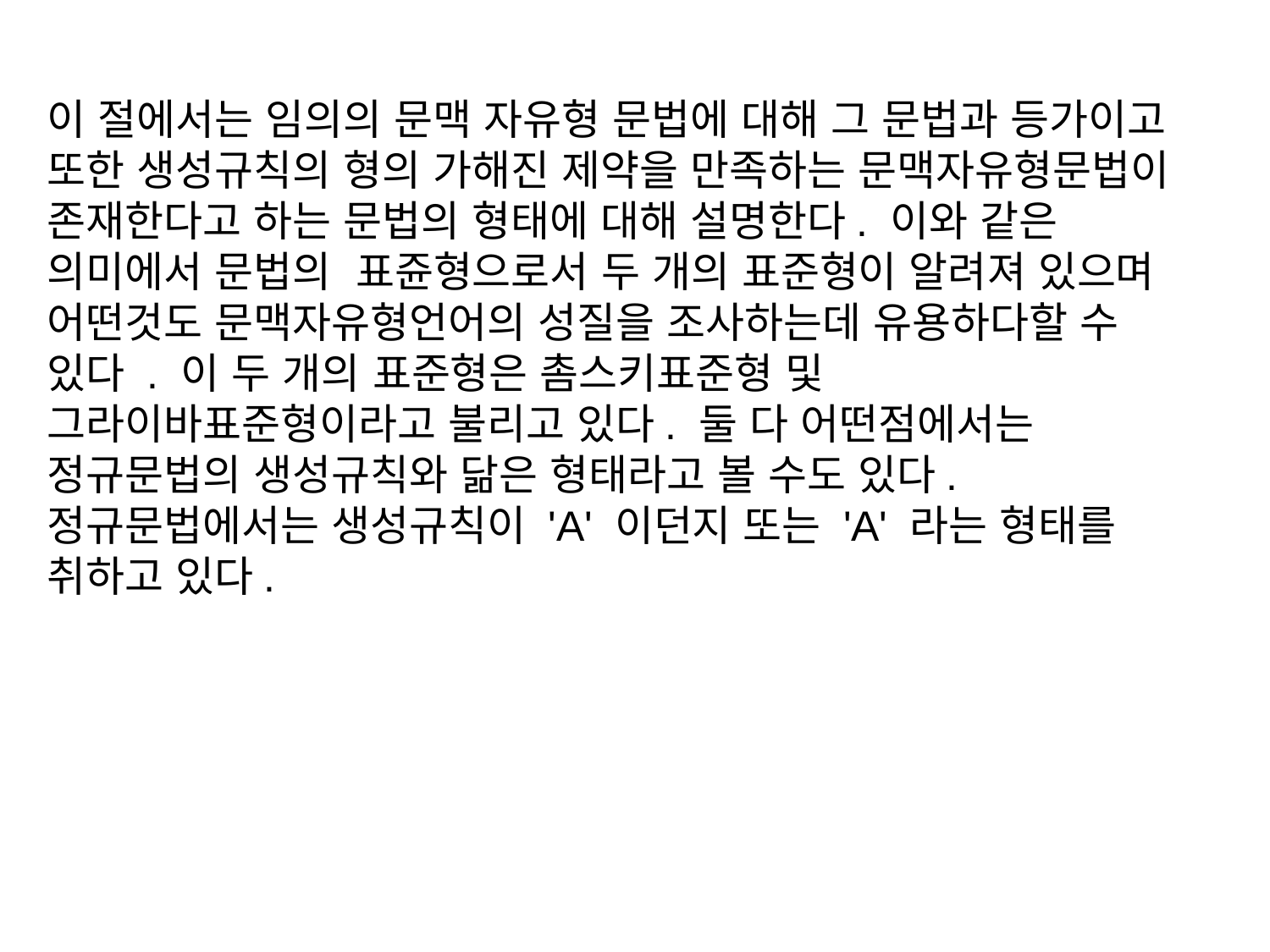

이 절에서는 임의의 문맥 자유형 문법에 대해 그 문법과 등가이고 또한 생성규칙의 형의 가해진 제약을 만족하는 문맥자유형문법이 존재한다고 하는 문법의 형태에 대해 설명한다. 이와 같은 의미에서 문법의  표쥰형으로서 두 개의 표준형이 알려져 있으며 어떤것도 문맥자유형언어의 성질을 조사하는데 유용하다할 수 있다 . 이 두 개의 표준형은 촘스키표준형 및 그라이바표준형이라고 불리고 있다. 둘 다 어떤점에서는 정규문법의 생성규칙와 닮은 형태라고 볼 수도 있다. 정규문법에서는 생성규칙이 'A' 이던지 또는 'A' 라는 형태를 취하고 있다.